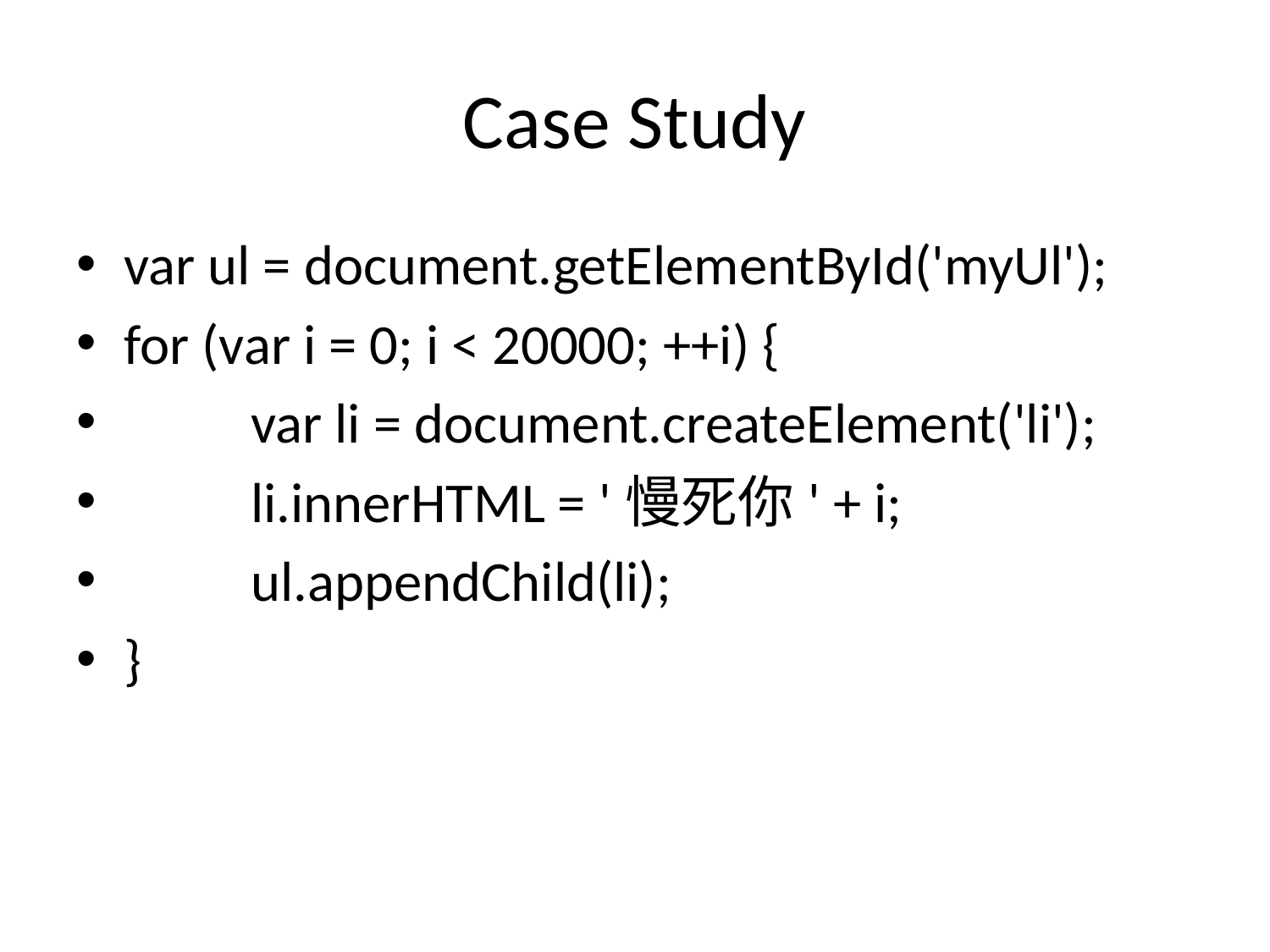

# Case Study
var ul = document.getElementById('myUl');
for (var i = 0; i < 20000; ++i) {
	var li = document.createElement('li');
	li.innerHTML = '慢死你' + i;
	ul.appendChild(li);
}